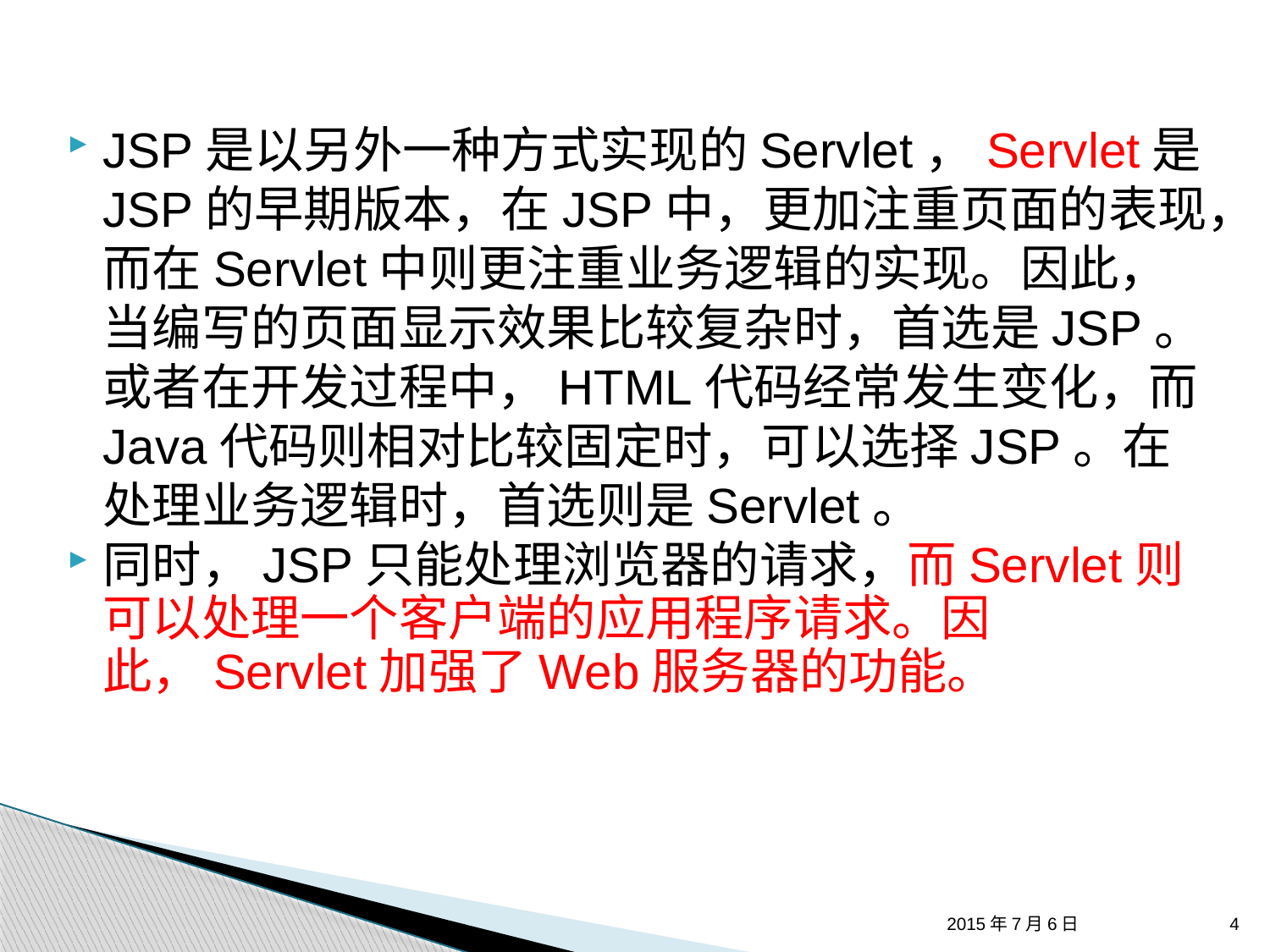

JSP是以另外一种方式实现的Servlet，Servlet是JSP的早期版本，在JSP中，更加注重页面的表现，而在Servlet中则更注重业务逻辑的实现。因此，当编写的页面显示效果比较复杂时，首选是JSP。或者在开发过程中，HTML代码经常发生变化，而Java代码则相对比较固定时，可以选择JSP。在处理业务逻辑时，首选则是Servlet。
同时，JSP只能处理浏览器的请求，而Servlet则可以处理一个客户端的应用程序请求。因此，Servlet加强了Web服务器的功能。
2015年7月6日
4